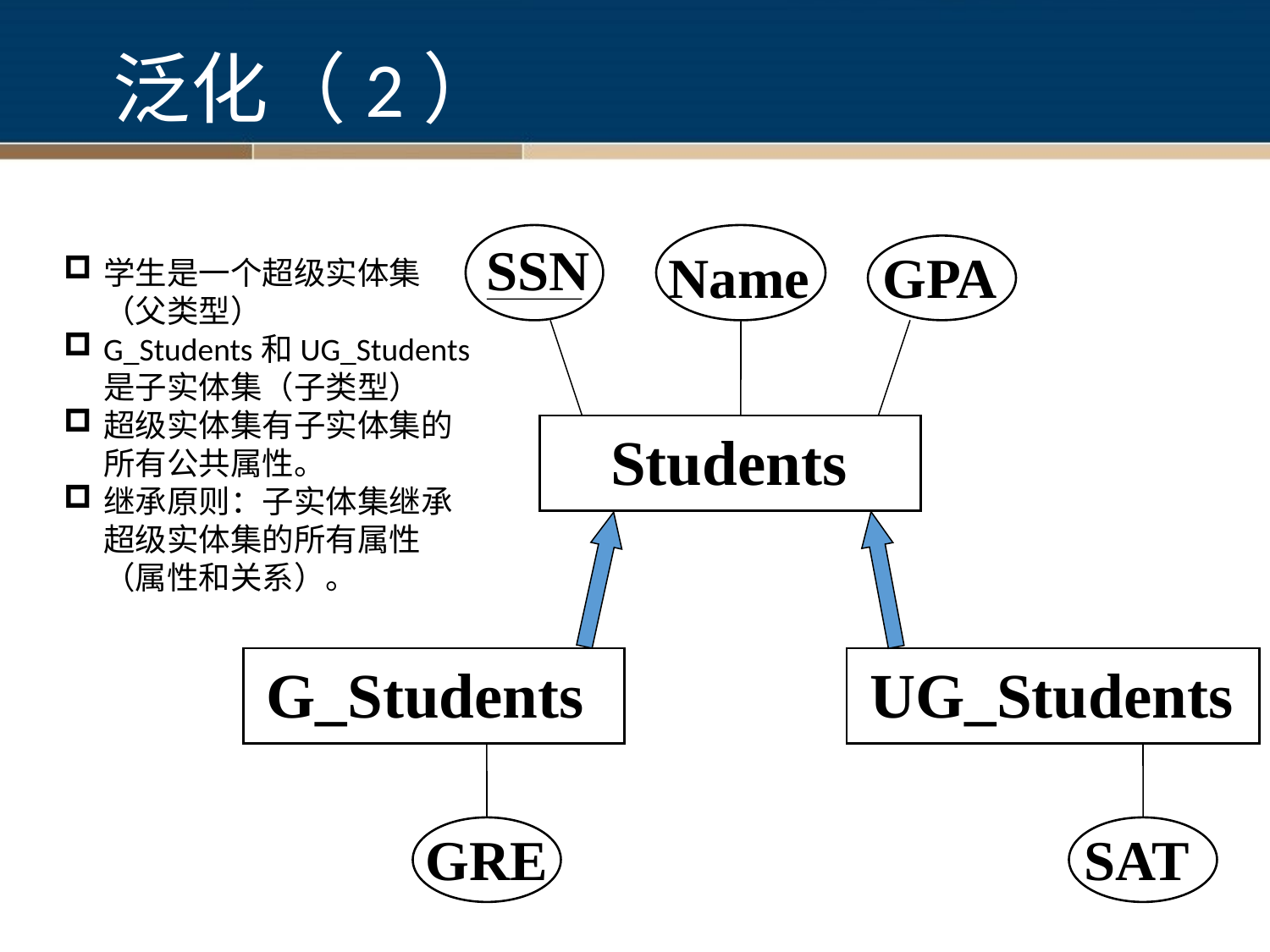

# 泛化（2）

SSN
Name
GPA

学生是一个超级实体集（父类型）
G_Students和UG_Students是子实体集（子类型）
超级实体集有子实体集的所有公共属性。
继承原则：子实体集继承超级实体集的所有属性（属性和关系）。

   Students

G_Students

UG_Students

GRE

SAT